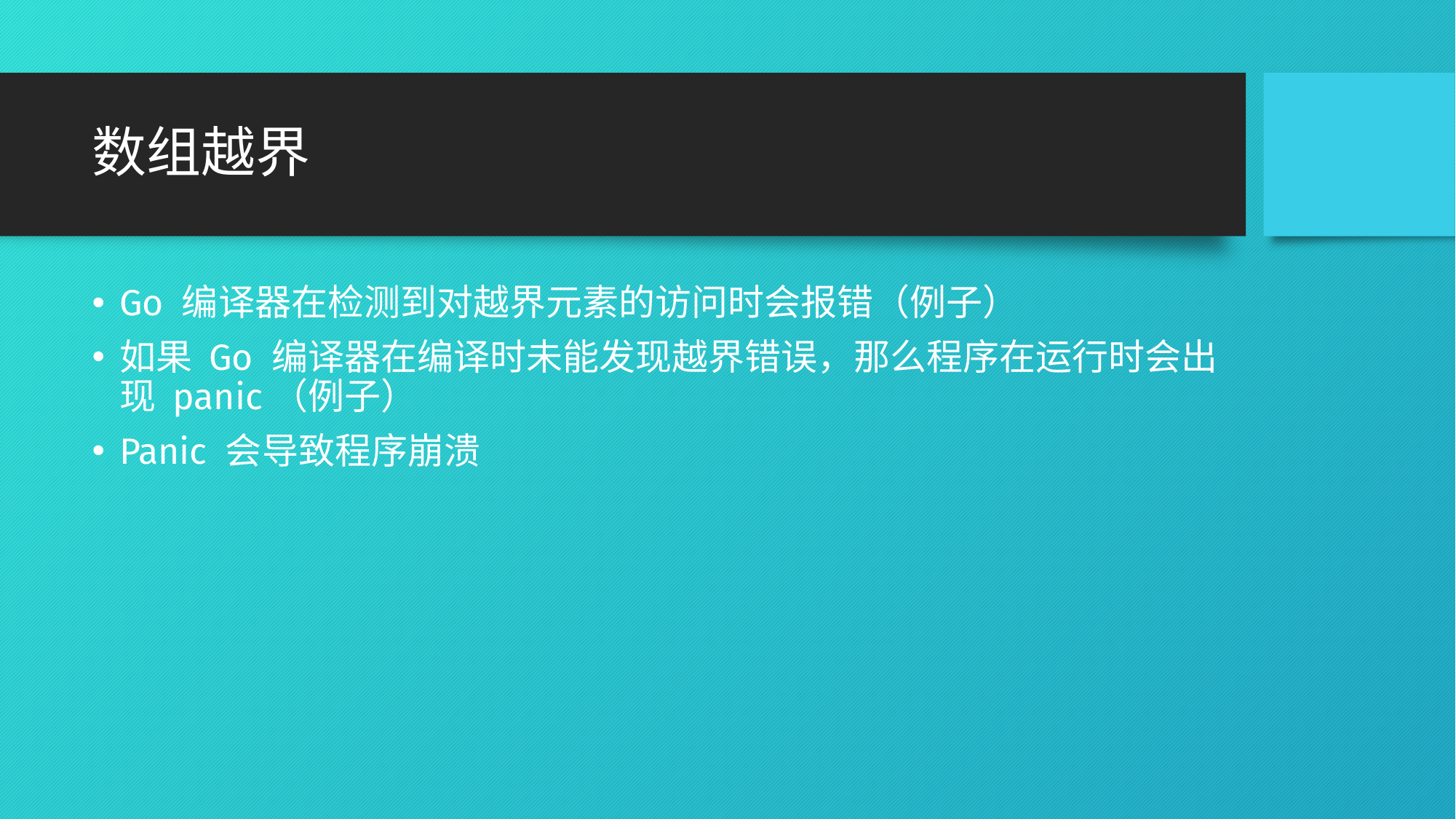

# 数组越界
Go 编译器在检测到对越界元素的访问时会报错（例子）
如果 Go 编译器在编译时未能发现越界错误，那么程序在运行时会出现 panic（例子）
Panic 会导致程序崩溃